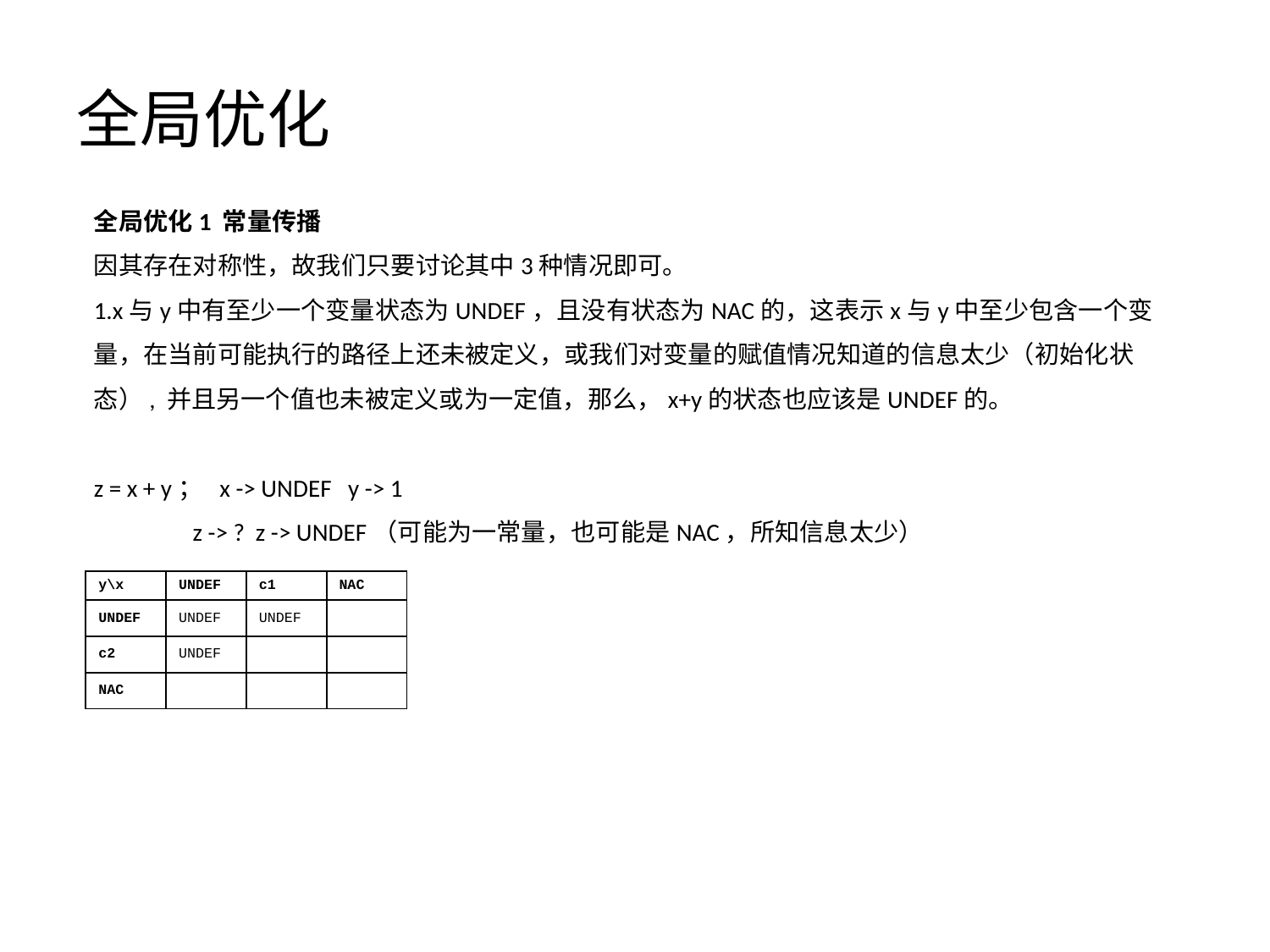

# 全局优化

全局优化1 常量传播
因其存在对称性，故我们只要讨论其中3种情况即可。
1.x与y中有至少一个变量状态为UNDEF，且没有状态为NAC的，这表示x与y中至少包含一个变量，在当前可能执行的路径上还未被定义，或我们对变量的赋值情况知道的信息太少（初始化状态）, 并且另一个值也未被定义或为一定值，那么，x+y的状态也应该是UNDEF的。

z = x + y；  x -> UNDEF   y -> 1
                  z -> ?  z -> UNDEF（可能为一常量，也可能是NAC，所知信息太少）

| y\x | UNDEF | c1 | NAC |
| --- | --- | --- | --- |
| UNDEF | UNDEF | UNDEF |  |
| c2 | UNDEF |  |  |
| NAC |  |  |  |